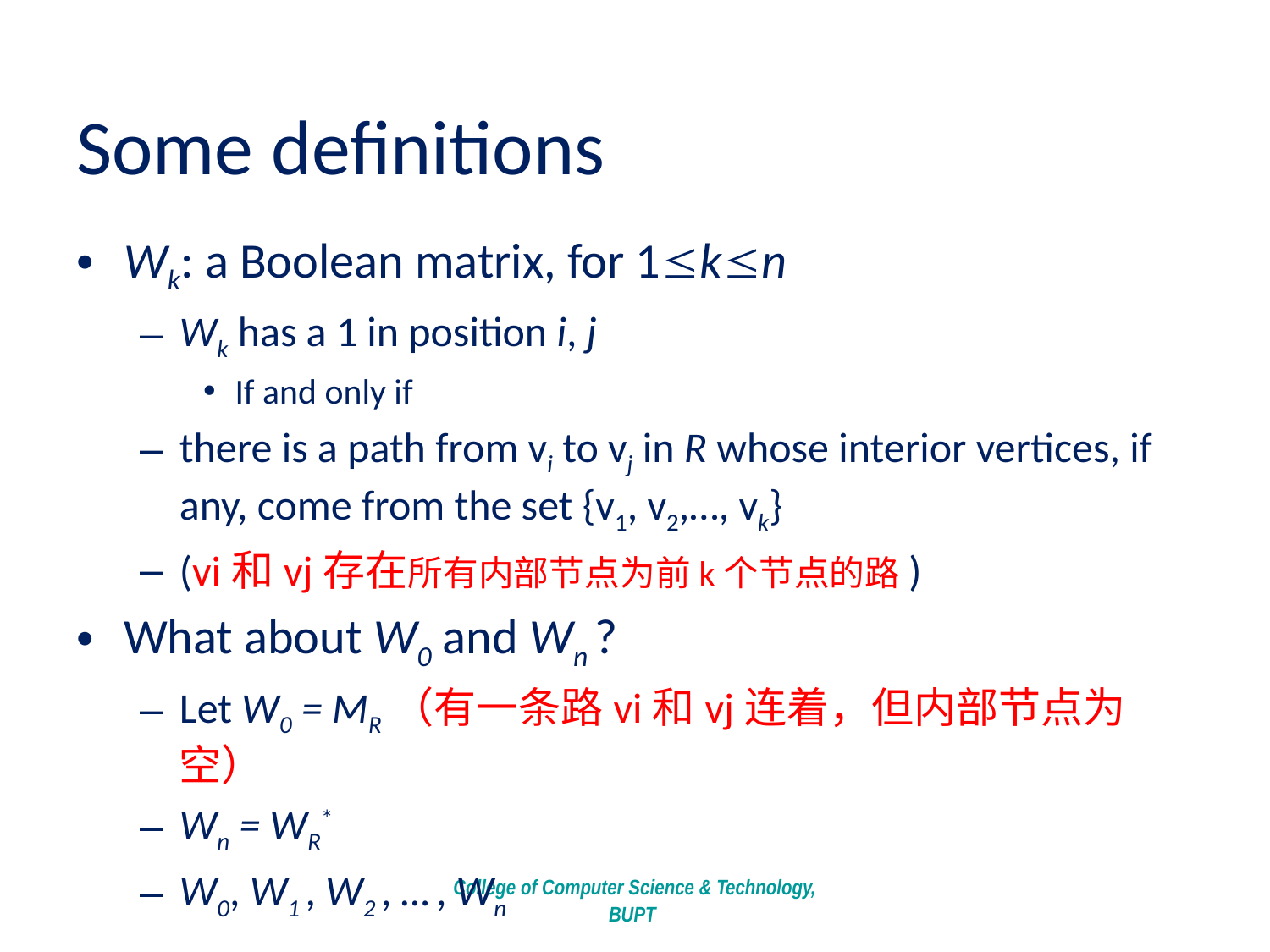

# Some definitions
Wk: a Boolean matrix, for 1≤k≤n
Wk has a 1 in position i, j
If and only if
there is a path from vi to vj in R whose interior vertices, if any, come from the set {v1, v2,…, vk}
(vi和vj存在所有内部节点为前k个节点的路)
What about W0 and Wn ?
Let W0 = MR（有一条路vi和vj连着，但内部节点为空）
Wn = WR*
W0, W1 , W2 , … , Wn
92

College of Computer Science & Technology, BUPT